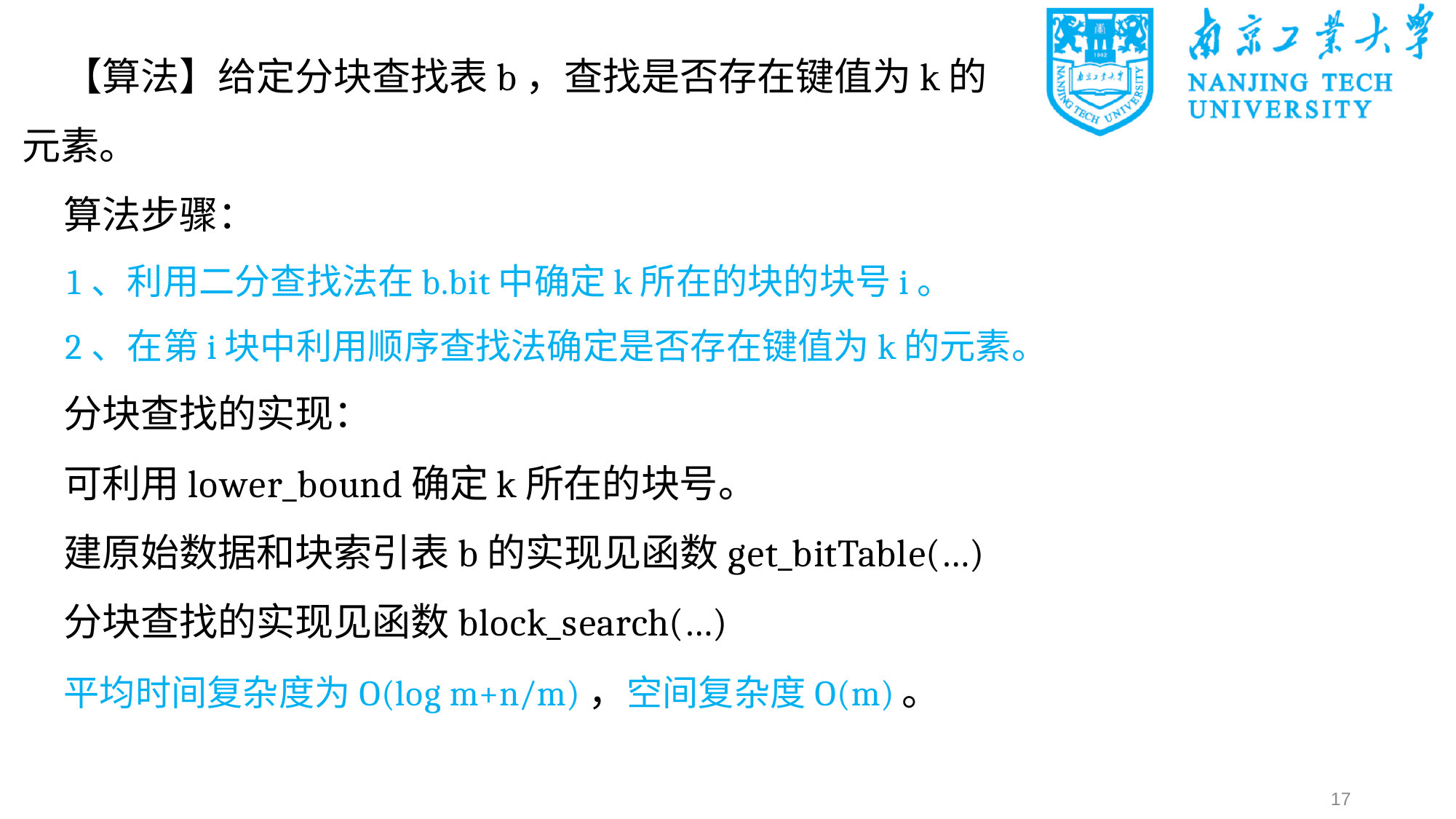

【算法】给定分块查找表b，查找是否存在键值为k的元素。
算法步骤：
1、利用二分查找法在b.bit中确定k所在的块的块号i。
2、在第i块中利用顺序查找法确定是否存在键值为k的元素。
分块查找的实现：
可利用lower_bound确定k所在的块号。
建原始数据和块索引表b的实现见函数get_bitTable(…)
分块查找的实现见函数block_search(…)
平均时间复杂度为O(log m+n/m)，空间复杂度O(m)。

17